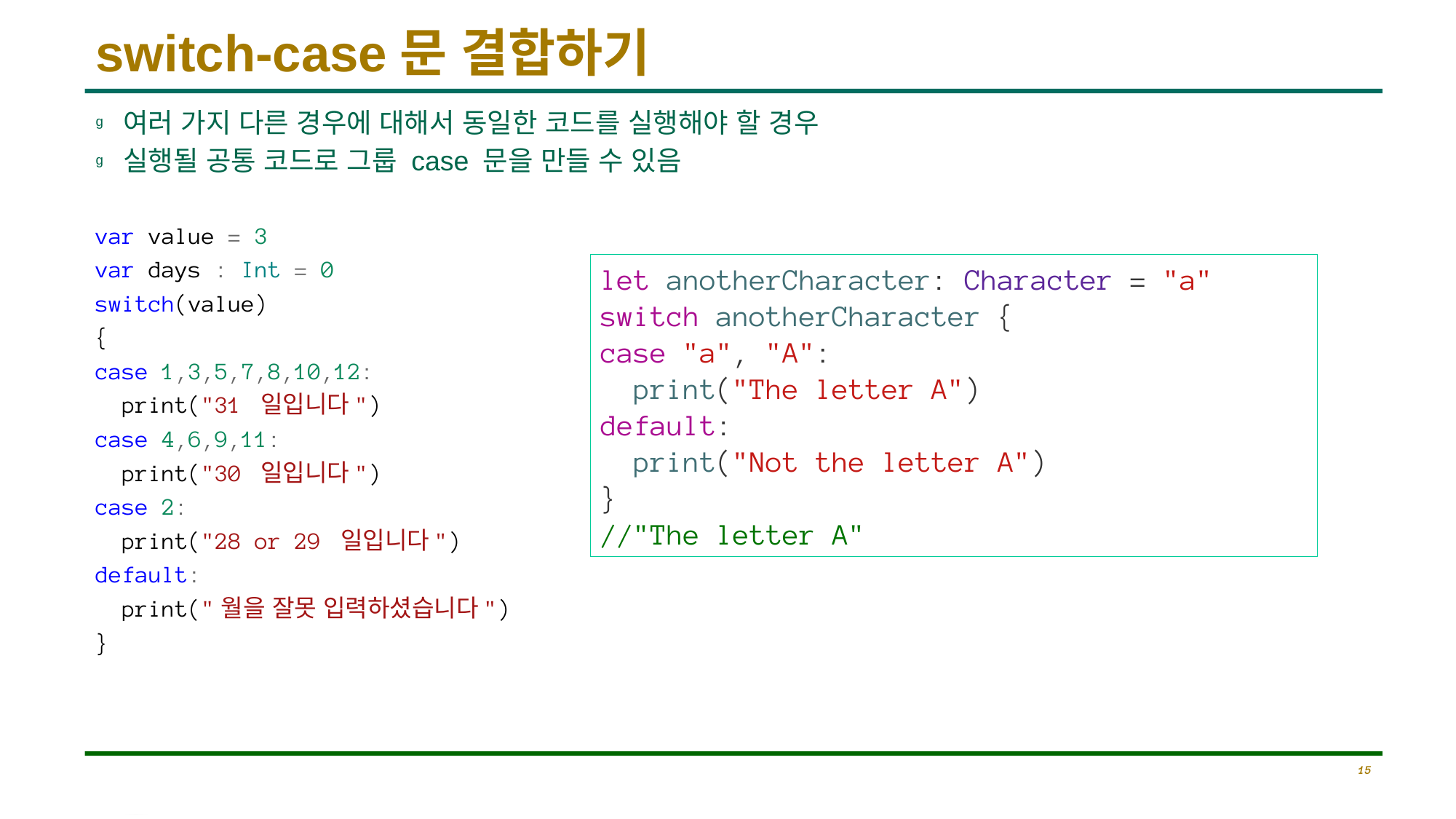

# switch-case문 결합하기
여러 가지 다른 경우에 대해서 동일한 코드를 실행해야 할 경우
실행될 공통 코드로 그룹 case 문을 만들 수 있음

var value = 3
var days : Int = 0
switch(value)
{
case 1,3,5,7,8,10,12:
  print("31 일입니다")
case 4,6,9,11:
  print("30 일입니다")
case 2:
  print("28 or 29 일입니다")
default:
  print("월을 잘못 입력하셨습니다")
}

let anotherCharacter: Character = "a"
switch anotherCharacter {
case "a", "A":
  print("The letter A")
default:
  print("Not the letter A")
}
//"The letter A"